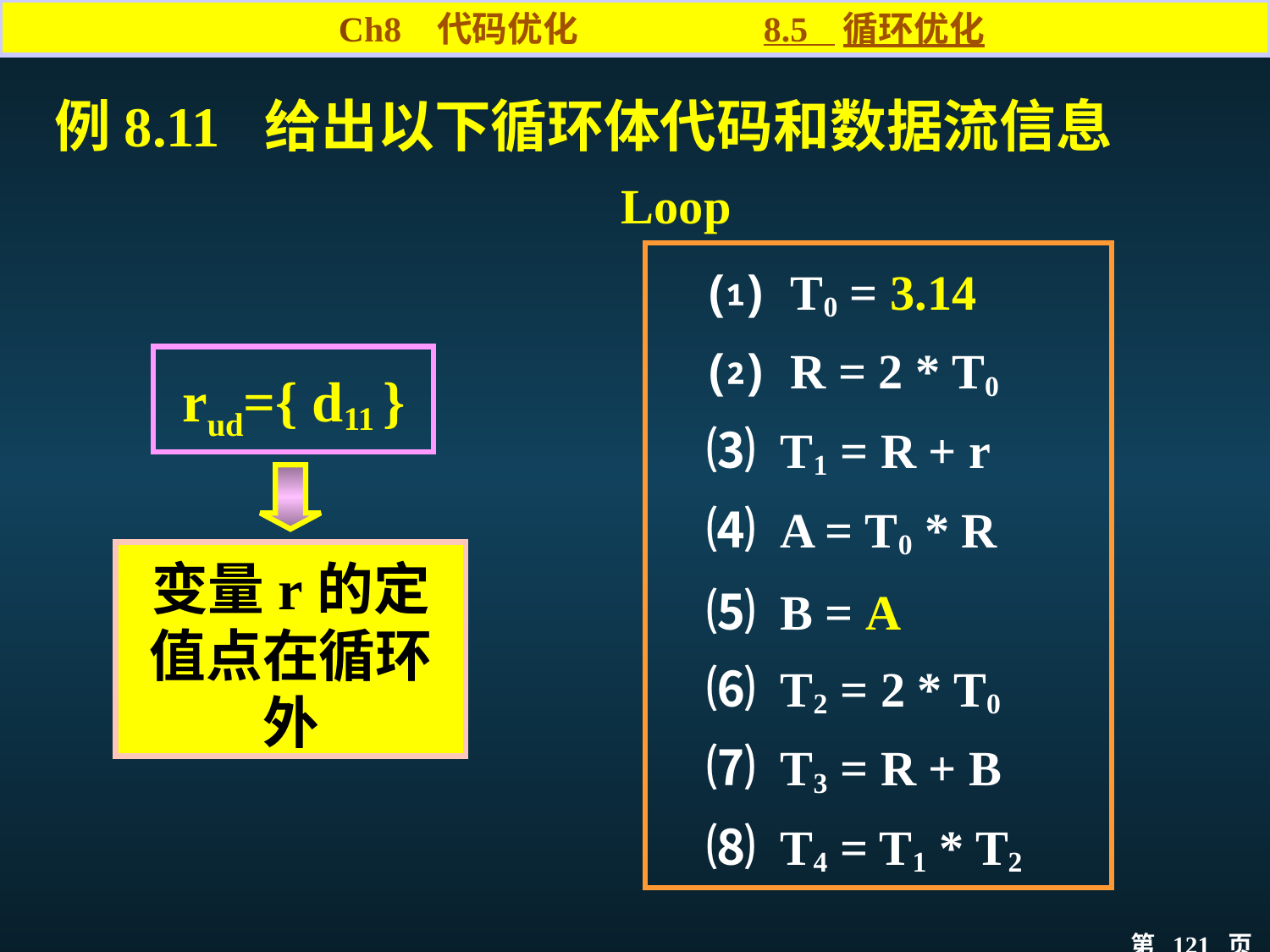

Ch8   代码优化                      8.5   循环优化
例8.11  给出以下循环体代码和数据流信息
Loop
     ⑴  T0 = 3.14
     ⑵  R = 2 * T0
     ⑶  T1 = R + r
     ⑷  A = T0 * R
     ⑸  B = A
     ⑹  T2 = 2 * T0
     ⑺  T3 = R + B
     ⑻  T4 = T1 * T2
rud={ d11 }

变量r的定值点在循环外